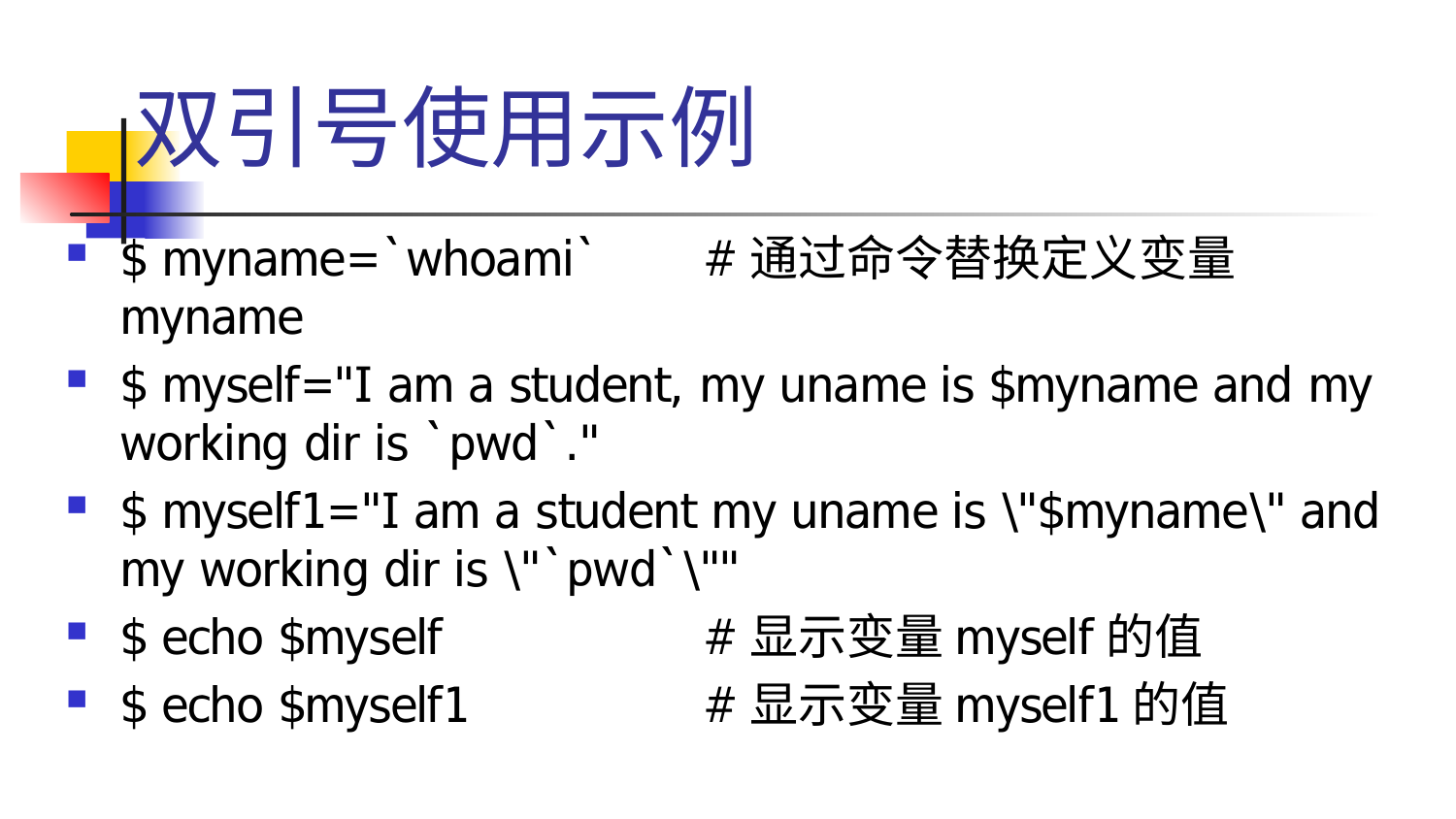

# 双引号使用示例
$ myname=`whoami` 	#通过命令替换定义变量myname
$ myself="I am a student, my uname is $myname and my working dir is `pwd`."
$ myself1="I am a student my uname is \"$myname\" and my working dir is \"`pwd`\""
$ echo $myself 		#显示变量myself的值
$ echo $myself1 		#显示变量myself1的值